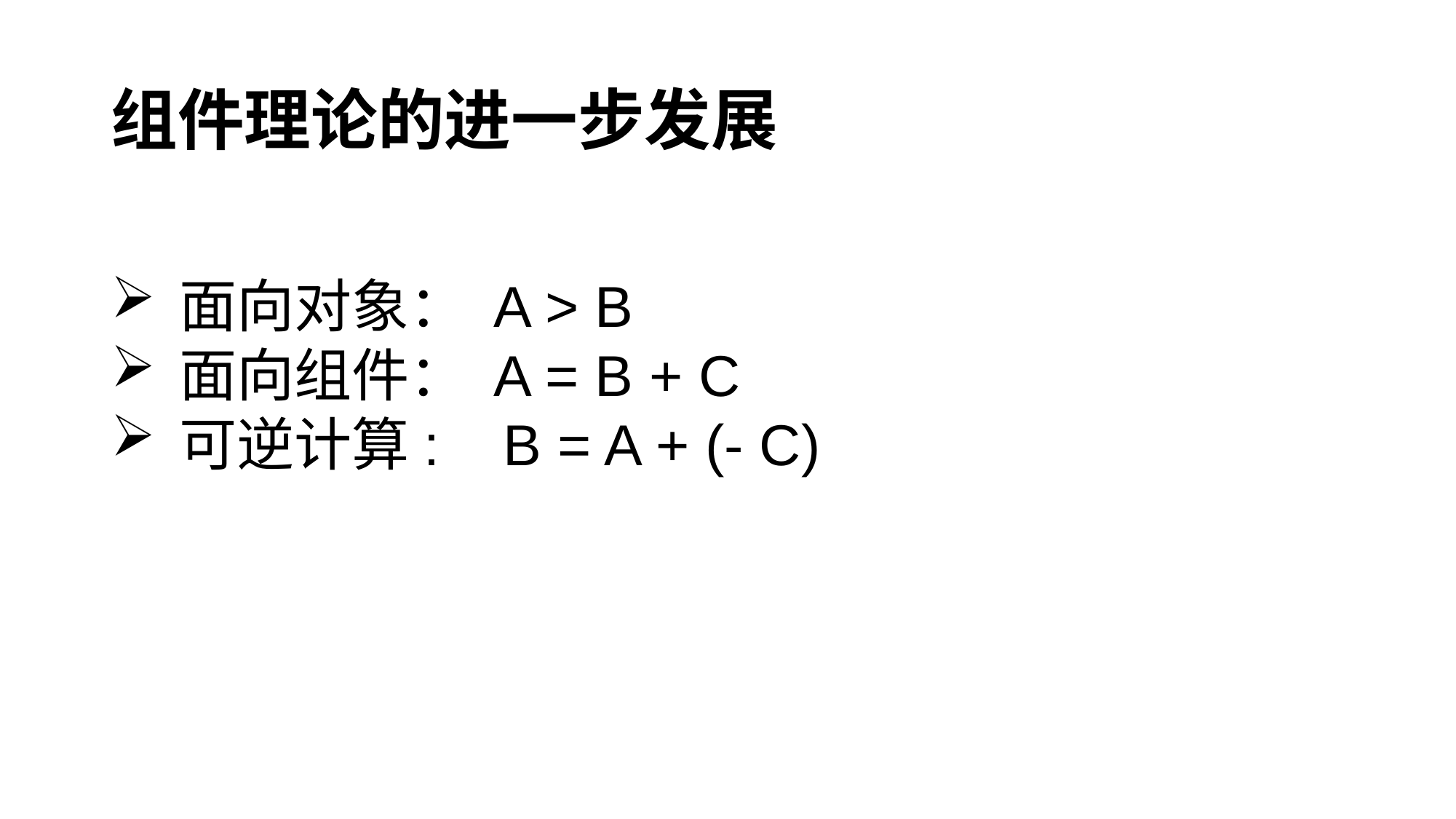

# 组件理论的进一步发展
面向对象： A > B
面向组件： A = B + C
可逆计算:    B = A + (- C)